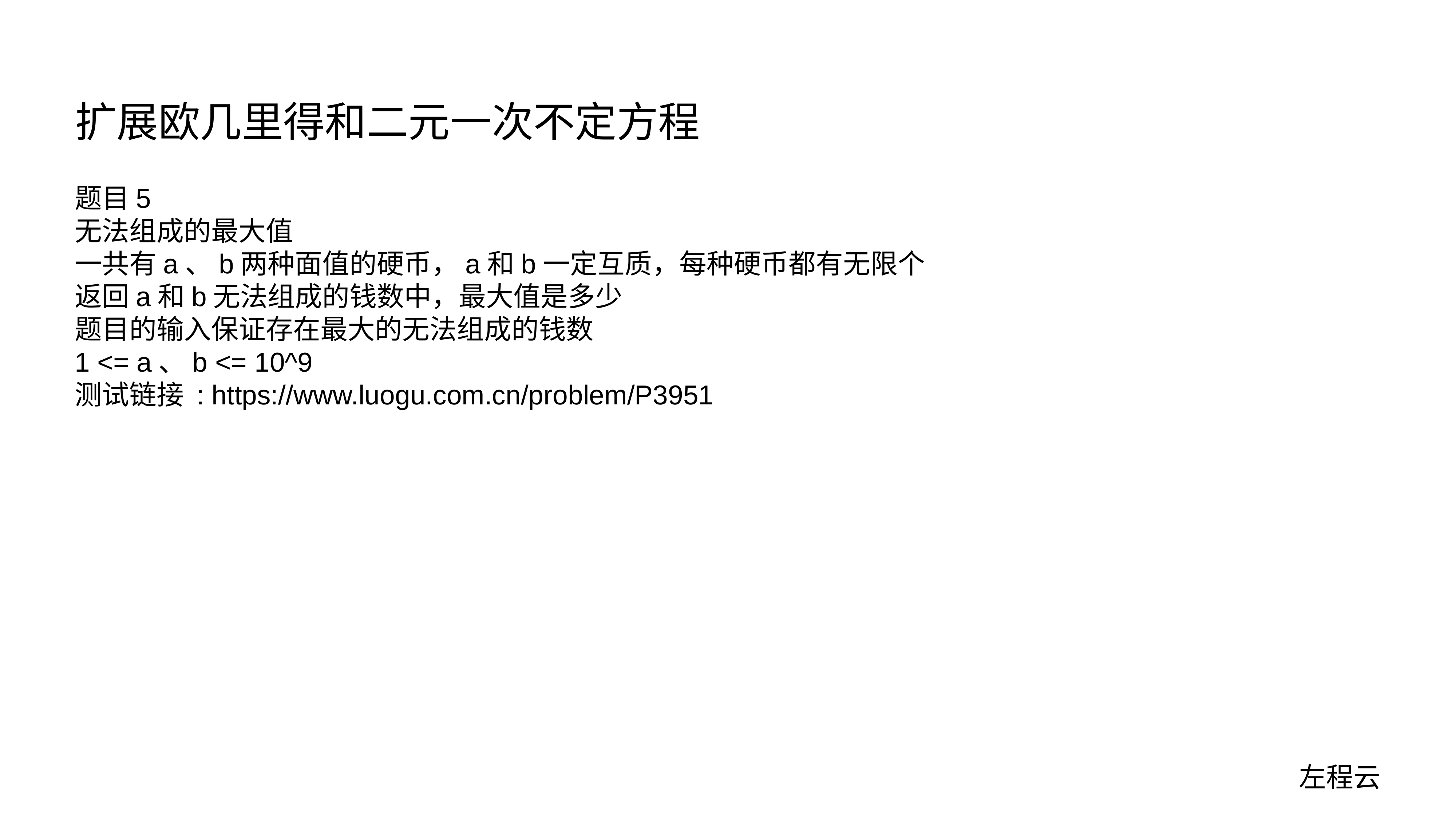

# 扩展欧几里得和二元一次不定方程
题目5
无法组成的最大值
一共有a、b两种面值的硬币，a和b一定互质，每种硬币都有无限个
返回a和b无法组成的钱数中，最大值是多少
题目的输入保证存在最大的无法组成的钱数
1 <= a、b <= 10^9
测试链接 : https://www.luogu.com.cn/problem/P3951
左程云